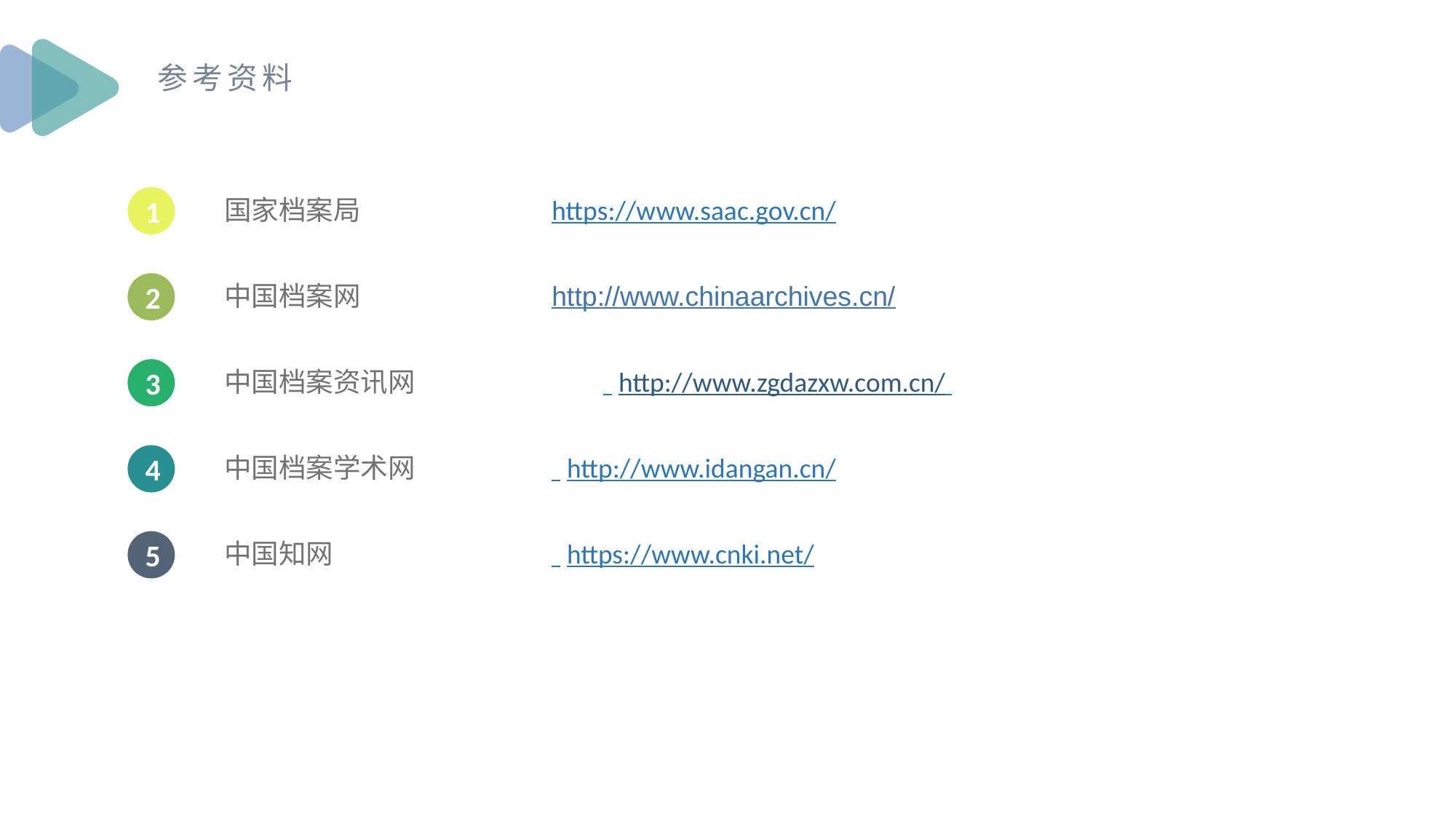

参考资料
1
国家档案局		https://www.saac.gov.cn/
2
中国档案网		http://www.chinaarchives.cn/
3
中国档案资讯网	                  http://www.zgdazxw.com.cn/
4
中国档案学术网		 http://www.idangan.cn/
5
中国知网		 https://www.cnki.net/